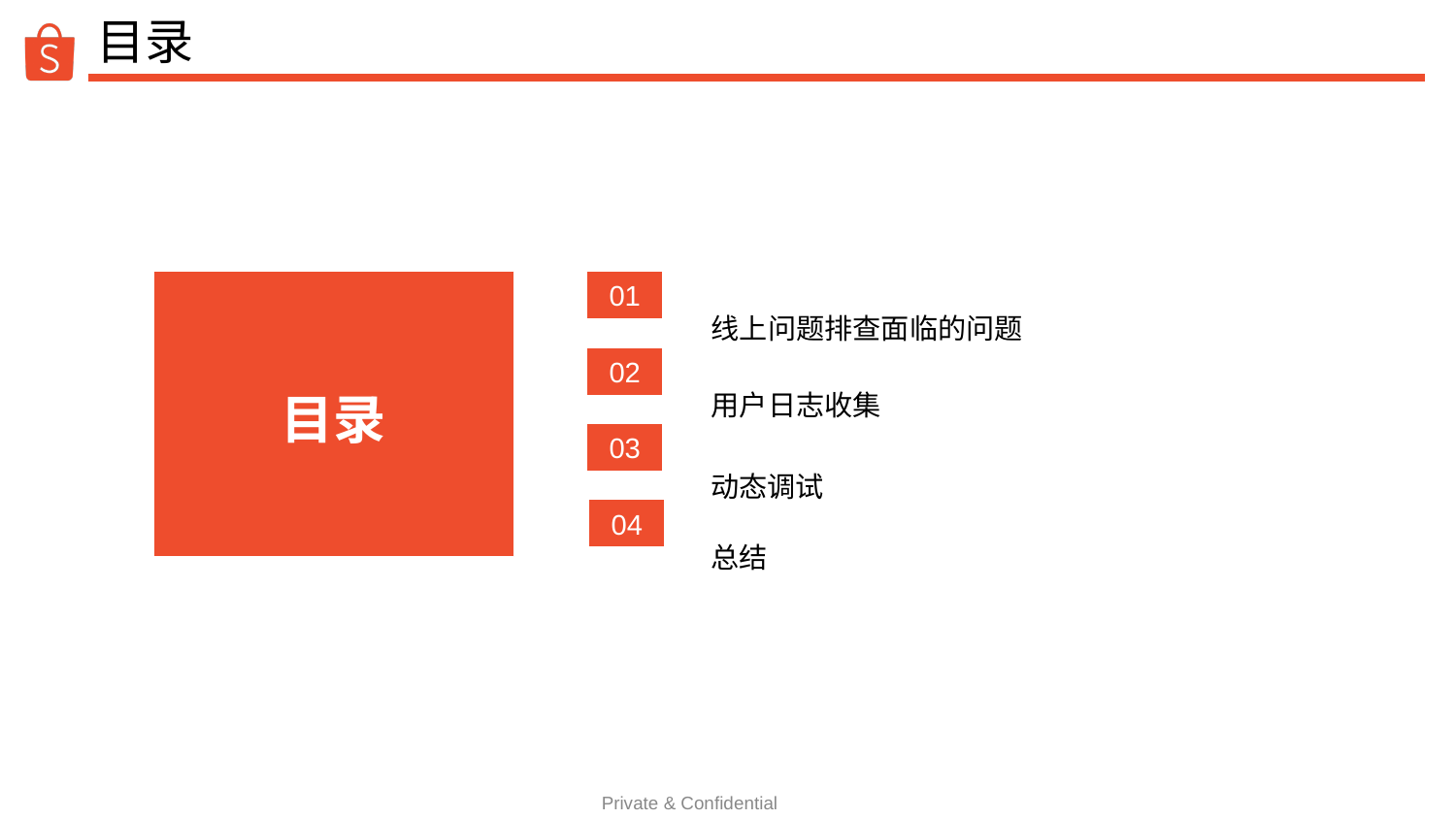

# 目录
线上问题排查面临的问题

 01
用户日志收集
 02
目录

动态调试
 03
简介
总结
 04
Private & Confidential